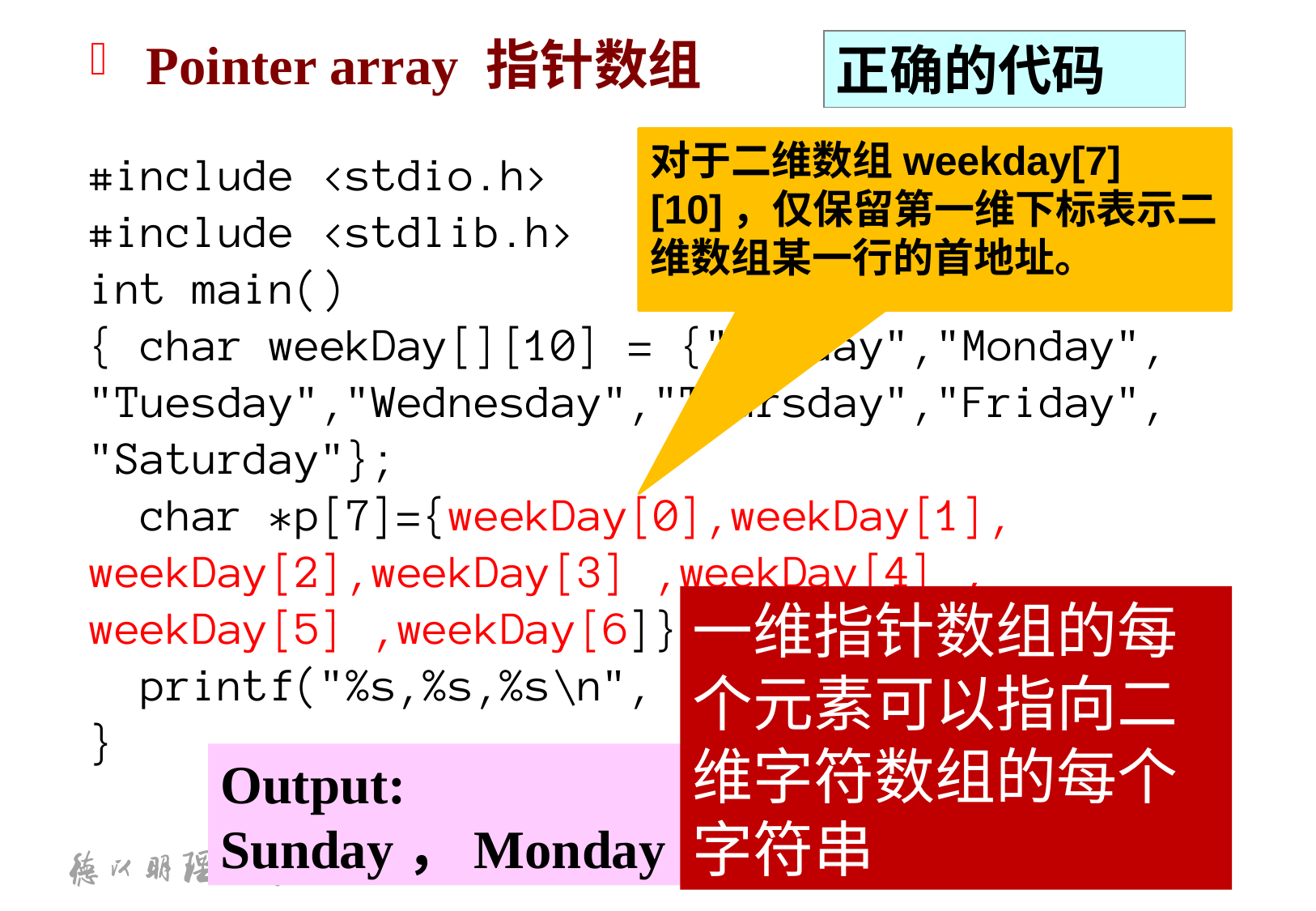

Pointer array 指针数组

正确的代码
对于二维数组weekday[7][10]，仅保留第一维下标表示二维数组某一行的首地址。
#include <stdio.h>
#include <stdlib.h>
int main()
{ char weekDay[][10] = {"Sunday","Monday",
"Tuesday","Wednesday","Thursday","Friday",
"Saturday"};
  char *p[7]={weekDay[0],weekDay[1],
weekDay[2],weekDay[3] ,weekDay[4] ,
weekDay[5] ,weekDay[6]};
  printf("%s,%s,%s\n", p[0],p[1],p[2]);
}

一维指针数组的每个元素可以指向二维字符数组的每个字符串
Output: Sunday，Monday，Tuesday
73